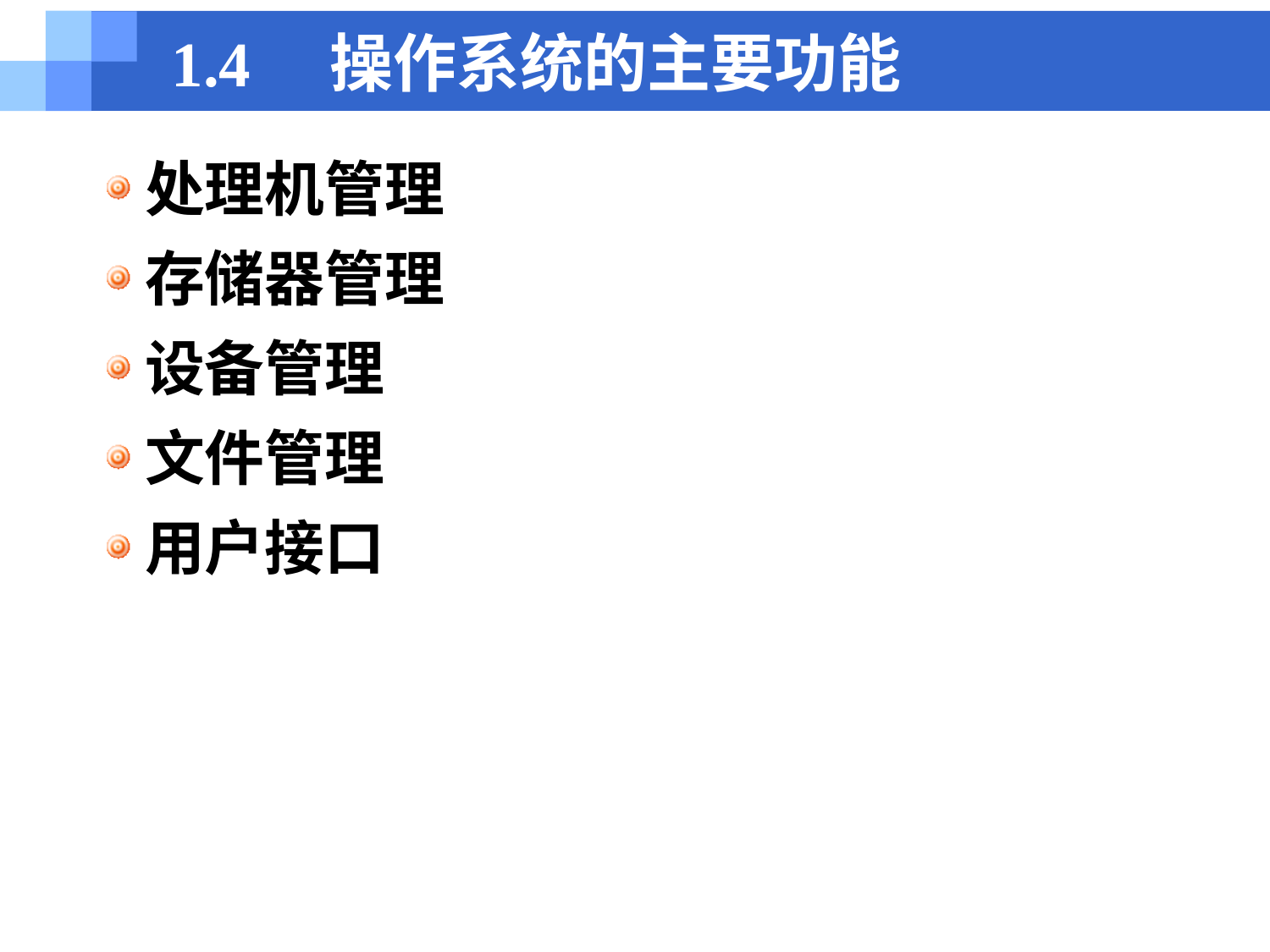

# 1.4　操作系统的主要功能
处理机管理
存储器管理
设备管理
文件管理
用户接口